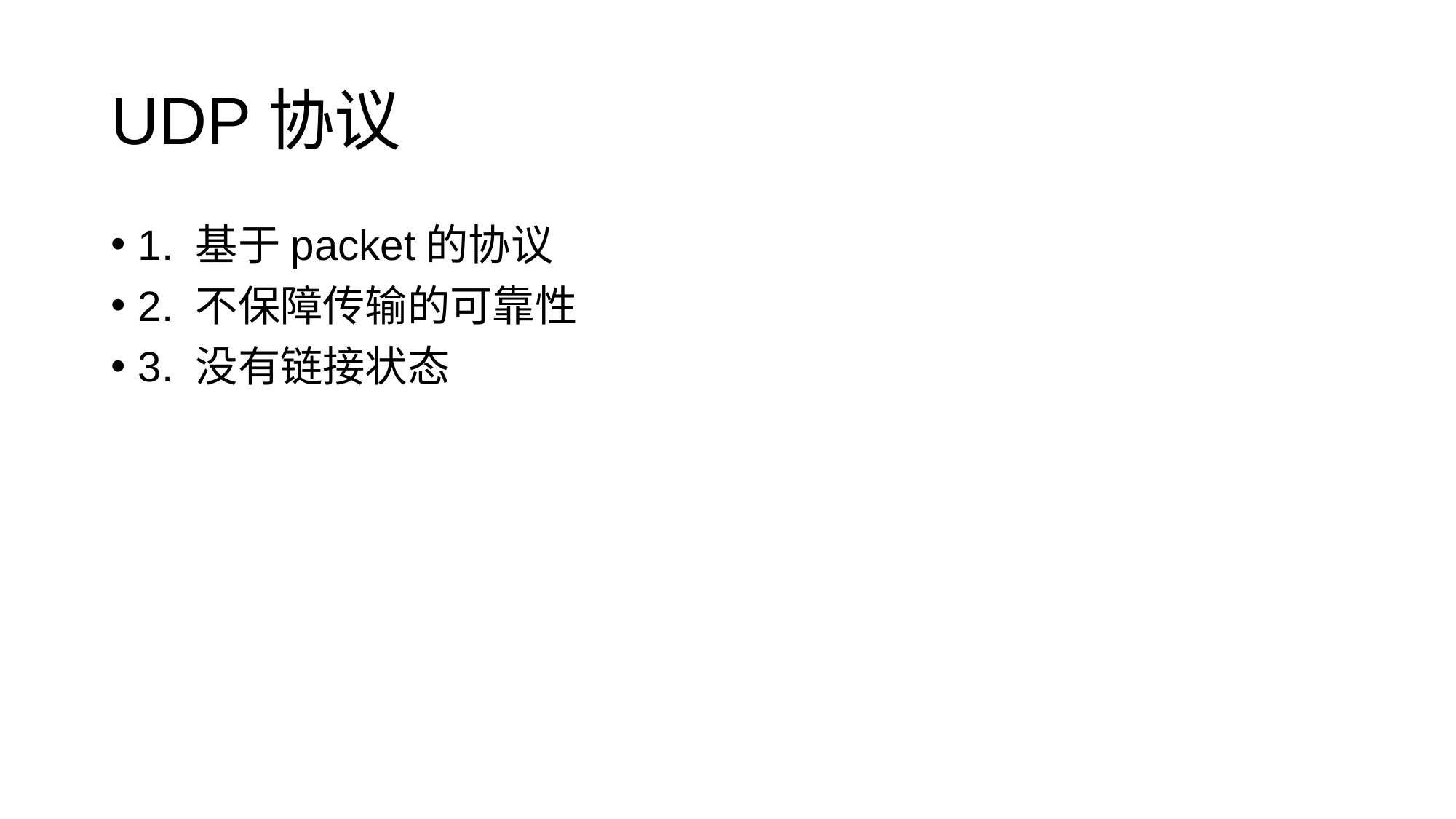

# UDP协议
1. 基于packet的协议
2. 不保障传输的可靠性
3. 没有链接状态